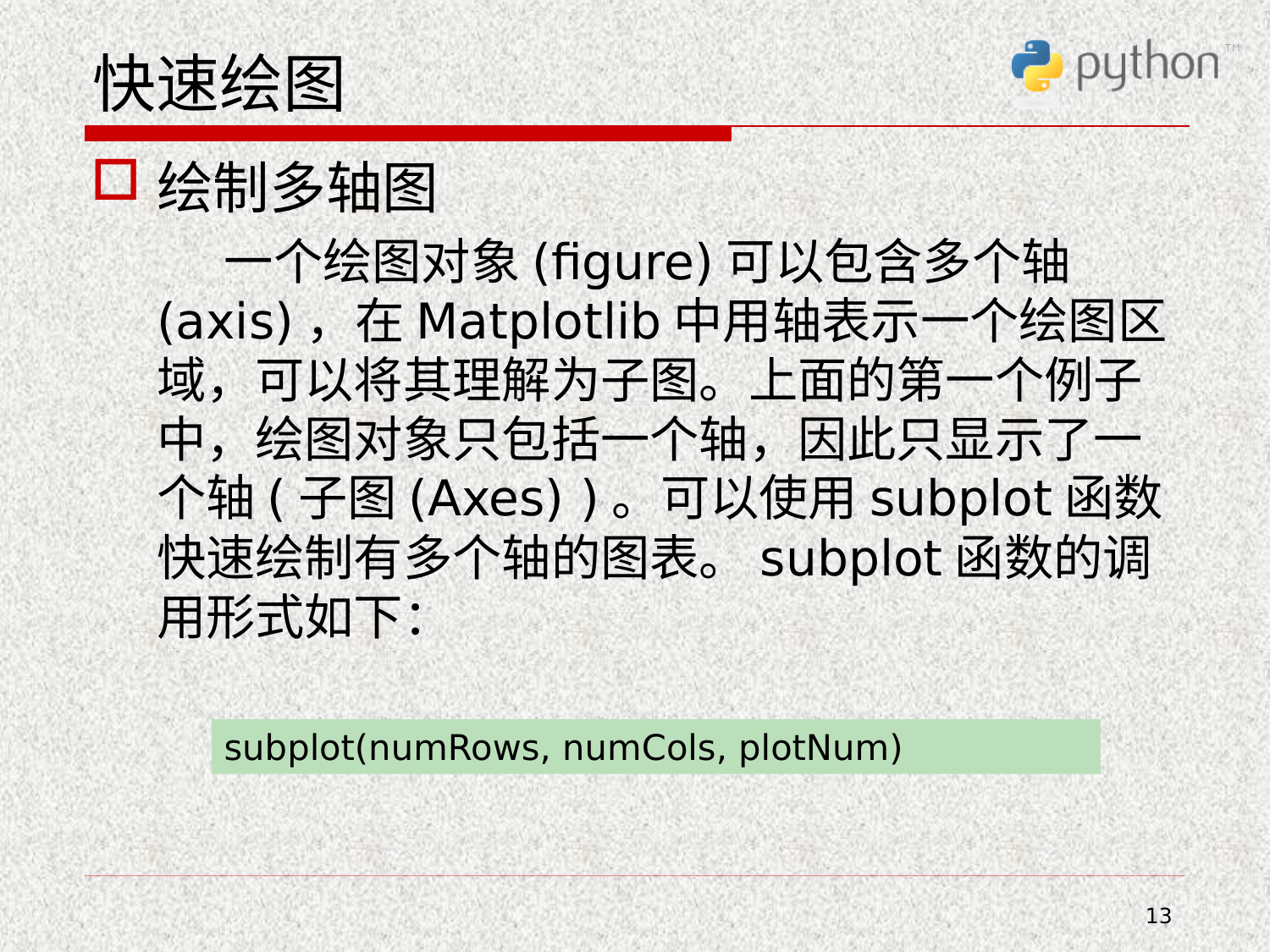

# 快速绘图
绘制多轴图
           一个绘图对象(figure)可以包含多个轴(axis)，在Matplotlib中用轴表示一个绘图区域，可以将其理解为子图。上面的第一个例子中，绘图对象只包括一个轴，因此只显示了一个轴(子图(Axes) )。可以使用subplot函数快速绘制有多个轴的图表。subplot函数的调用形式如下：
subplot(numRows, numCols, plotNum)
13